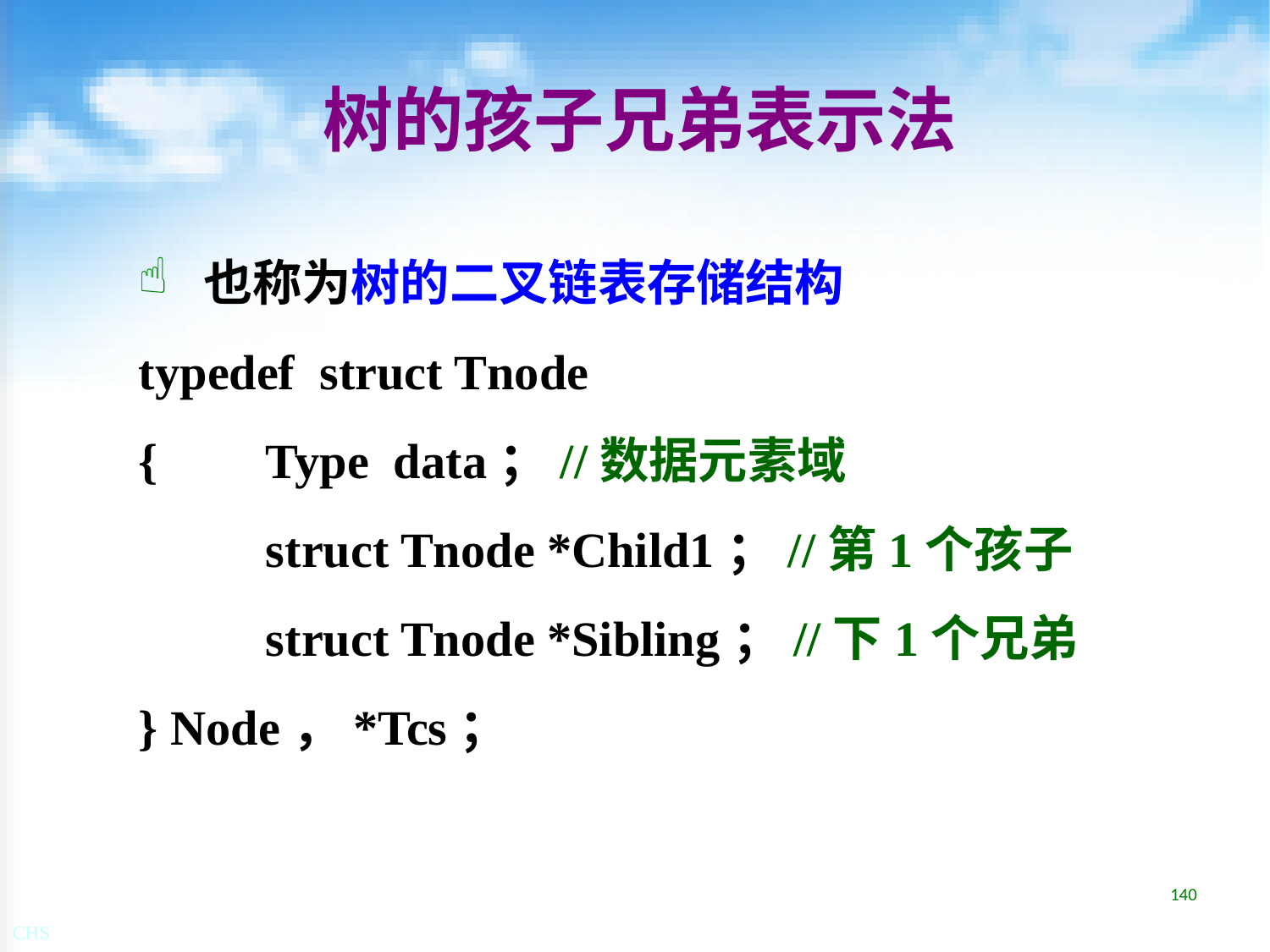

# 树的孩子兄弟表示法
  也称为树的二叉链表存储结构
typedef  struct Tnode
{	Type  data；//数据元素域
	struct Tnode *Child1；//第1个孩子
	struct Tnode *Sibling；//下1个兄弟
} Node，*Tcs；
140